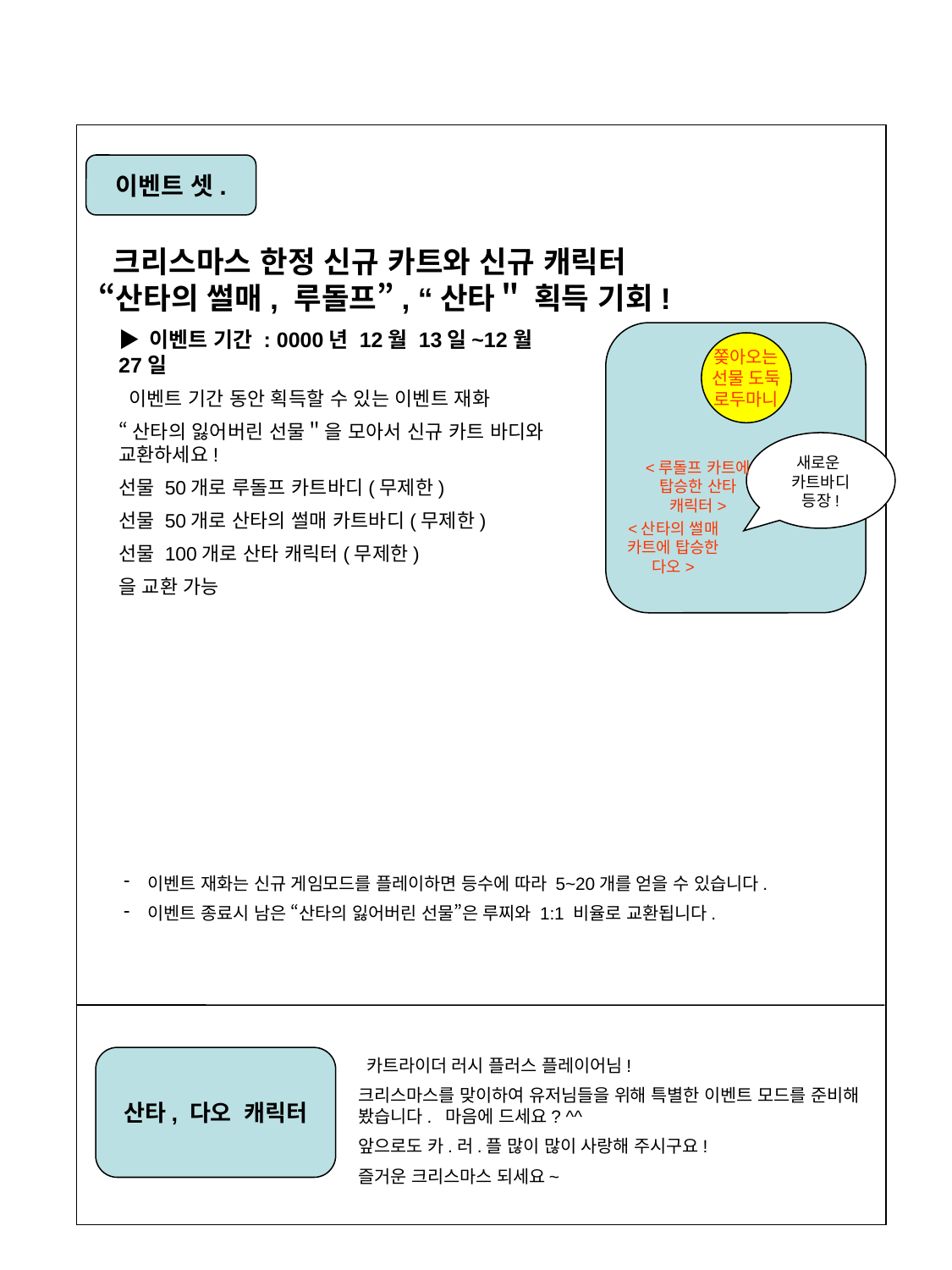

이벤트 셋.
 크리스마스 한정 신규 카트와 신규 캐릭터
“산타의 썰매, 루돌프”, “산타＂ 획득 기회!
▶ 이벤트 기간 : 0000년 12월 13일~12월 27일
 이벤트 기간 동안 획득할 수 있는 이벤트 재화
“산타의 잃어버린 선물＂을 모아서 신규 카트 바디와 교환하세요!
선물 50개로 루돌프 카트바디(무제한)
선물 50개로 산타의 썰매 카트바디(무제한)
선물 100개로 산타 캐릭터(무제한)
을 교환 가능

쫒아오는
선물 도둑
로두마니
새로운
카트바디 등장!
<루돌프 카트에 탑승한 산타 캐릭터>
<산타의 썰매 카트에 탑승한 다오>
이벤트 재화는 신규 게임모드를 플레이하면 등수에 따라 5~20개를 얻을 수 있습니다.
이벤트 종료시 남은 “산타의 잃어버린 선물”은 루찌와 1:1 비율로 교환됩니다.

산타, 다오  캐릭터
 카트라이더 러시 플러스 플레이어님!
크리스마스를 맞이하여 유저님들을 위해 특별한 이벤트 모드를 준비해 봤습니다.  마음에 드세요? ^^
앞으로도 카.러.플 많이 많이 사랑해 주시구요!
즐거운 크리스마스 되세요~